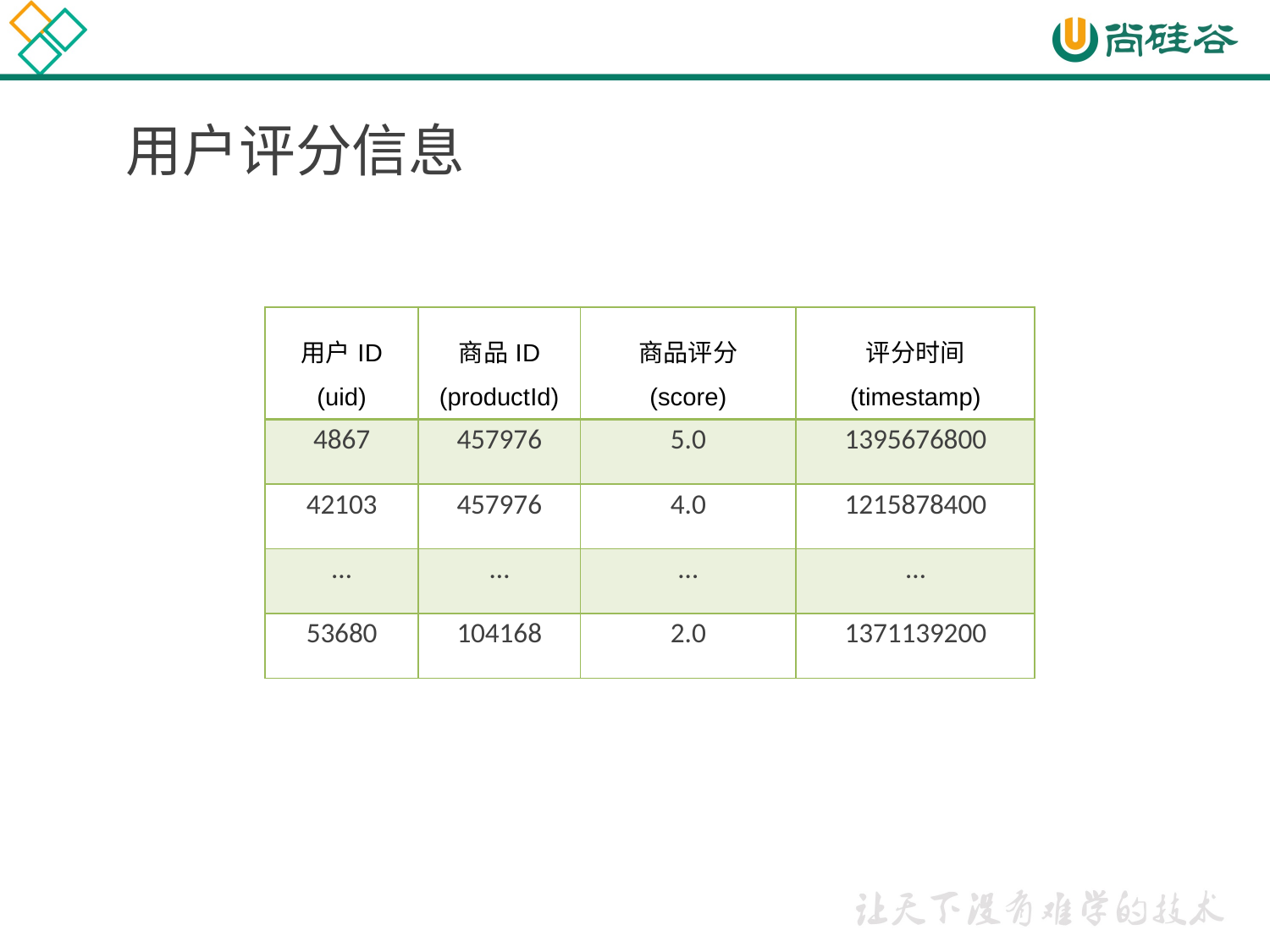

# 用户评分信息
| 用户ID (uid) | 商品ID (productId) | 商品评分 (score) | 评分时间 (timestamp) |
| --- | --- | --- | --- |
| 4867 | 457976 | 5.0 | 1395676800 |
| 42103 | 457976 | 4.0 | 1215878400 |
| … | … | … | … |
| 53680 | 104168 | 2.0 | 1371139200 |